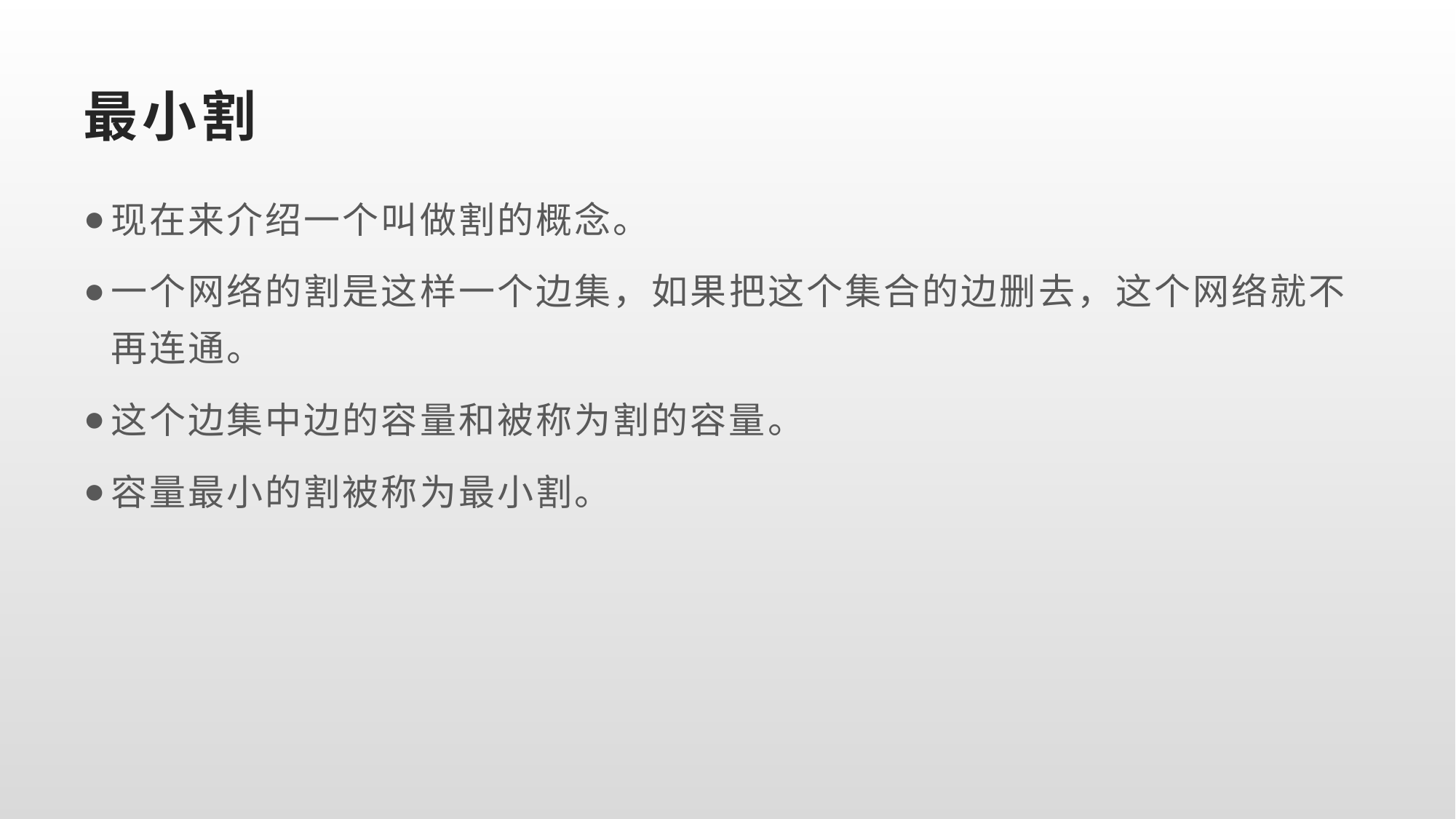

# 最小割
现在来介绍一个叫做割的概念。
一个网络的割是这样一个边集，如果把这个集合的边删去，这个网络就不再连通。
这个边集中边的容量和被称为割的容量。
容量最小的割被称为最小割。